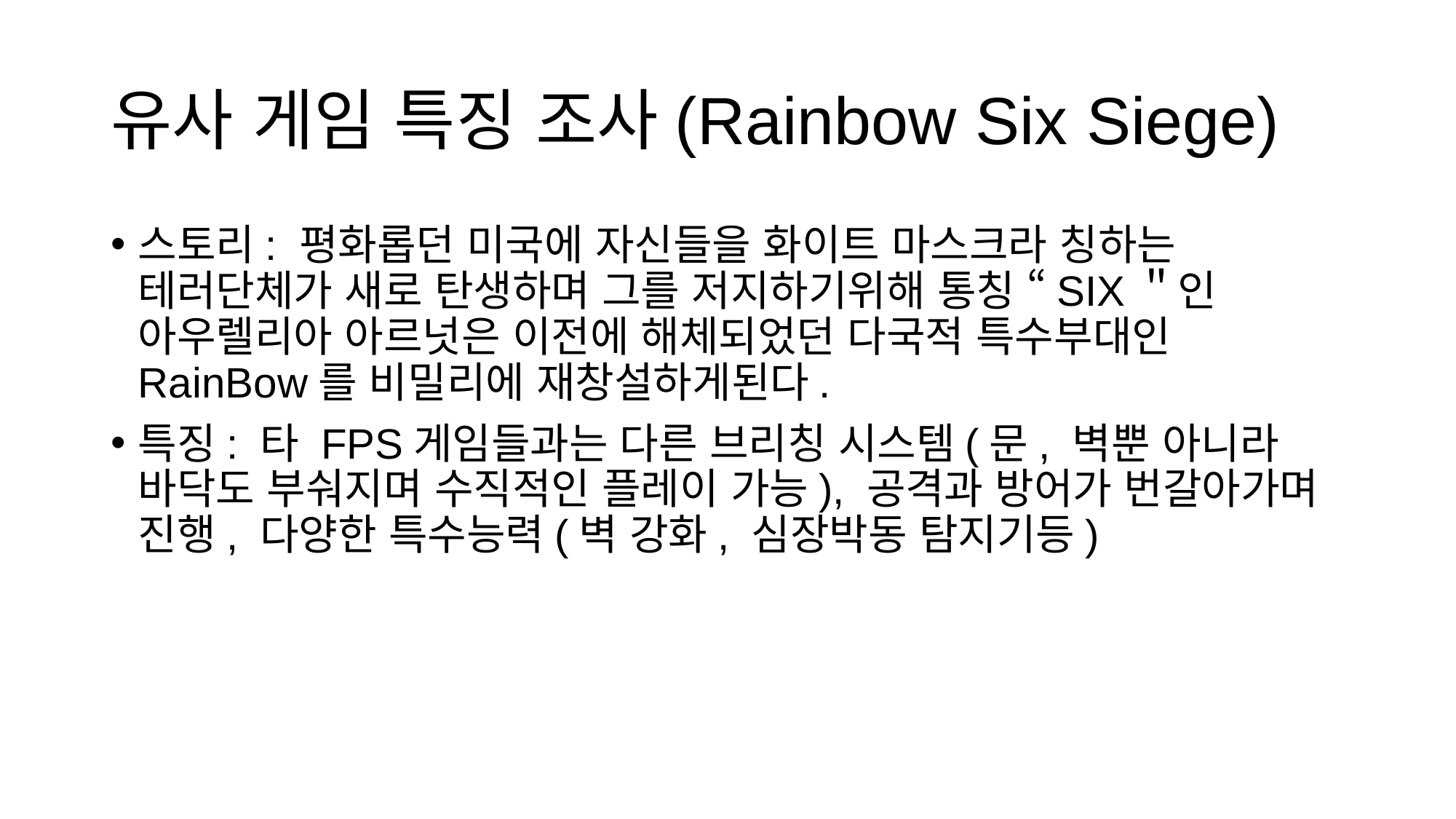

# 유사 게임 특징 조사(Rainbow Six Siege)
스토리: 평화롭던 미국에 자신들을 화이트 마스크라 칭하는 테러단체가 새로 탄생하며 그를 저지하기위해 통칭 “SIX＂인 아우렐리아 아르넛은 이전에 해체되었던 다국적 특수부대인 RainBow를 비밀리에 재창설하게된다.
특징: 타 FPS게임들과는 다른 브리칭 시스템(문, 벽뿐 아니라 바닥도 부숴지며 수직적인 플레이 가능), 공격과 방어가 번갈아가며 진행, 다양한 특수능력(벽 강화, 심장박동 탐지기등)